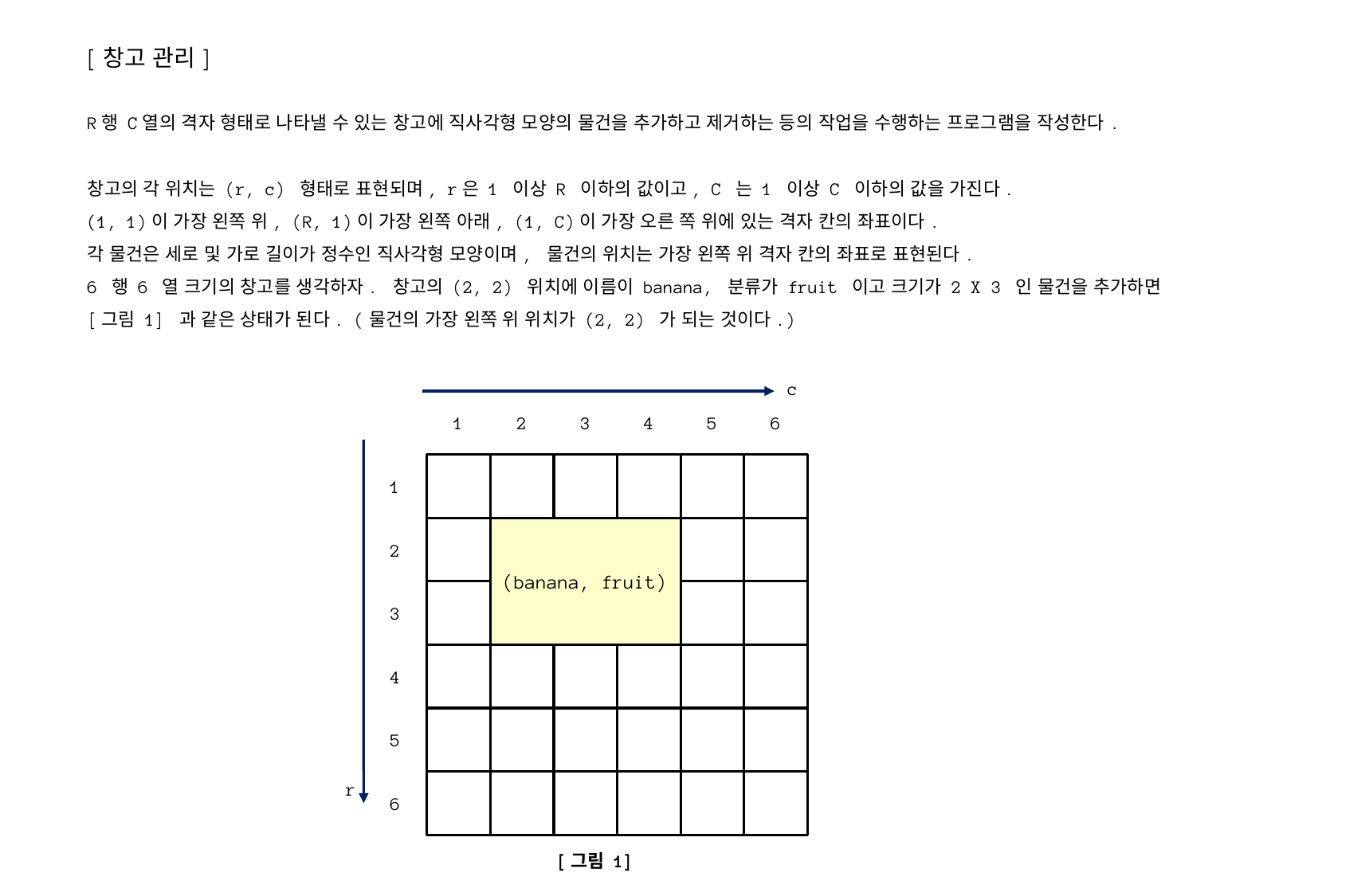

[창고 관리]
R행 C열의 격자 형태로 나타낼 수 있는 창고에 직사각형 모양의 물건을 추가하고 제거하는 등의 작업을 수행하는 프로그램을 작성한다.

창고의 각 위치는 (r, c) 형태로 표현되며, r은 1 이상 R 이하의 값이고, C 는 1 이상 C 이하의 값을 가진다.
(1, 1)이 가장 왼쪽 위, (R, 1)이 가장 왼쪽 아래, (1, C)이 가장 오른 쪽 위에 있는 격자 칸의 좌표이다.
각 물건은 세로 및 가로 길이가 정수인 직사각형 모양이며, 물건의 위치는 가장 왼쪽 위 격자 칸의 좌표로 표현된다.
6 행 6 열 크기의 창고를 생각하자. 창고의 (2, 2) 위치에 이름이 banana, 분류가 fruit 이고 크기가 2 X 3 인 물건을 추가하면
[그림 1] 과 같은 상태가 된다. (물건의 가장 왼쪽 위 위치가 (2, 2) 가 되는 것이다.)
c

1
2
3
4
5
6
1

(banana, fruit)
2

3

4

5

6

r
[그림 1]